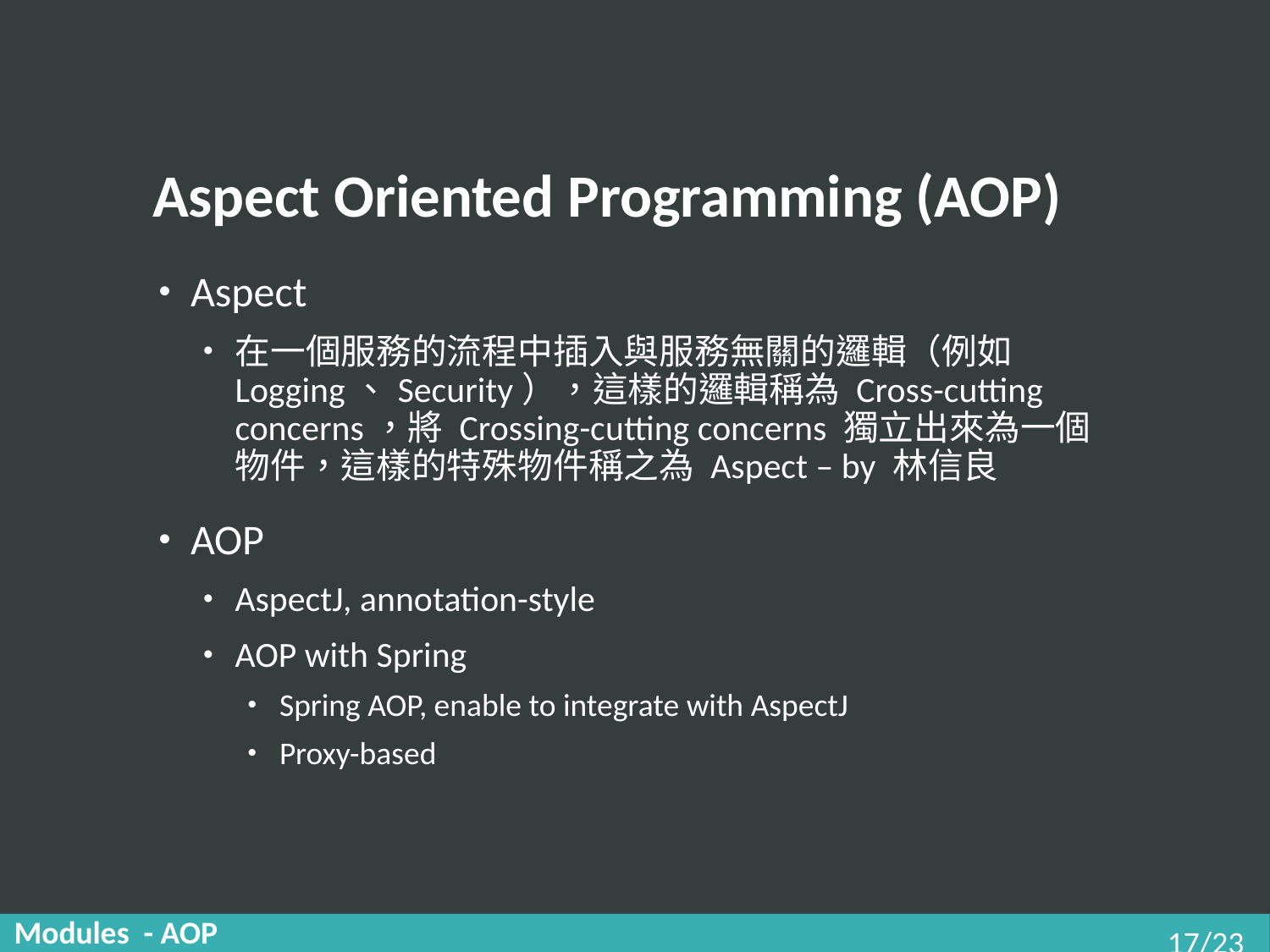

# Aspect Oriented Programming (AOP)
Aspect
在一個服務的流程中插入與服務無關的邏輯（例如Logging、Security），這樣的邏輯稱為 Cross-cutting concerns，將 Crossing-cutting concerns 獨立出來為一個物件，這樣的特殊物件稱之為 Aspect – by 林信良
AOP
AspectJ, annotation-style
AOP with Spring
Spring AOP, enable to integrate with AspectJ
Proxy-based

Modules  - AOP